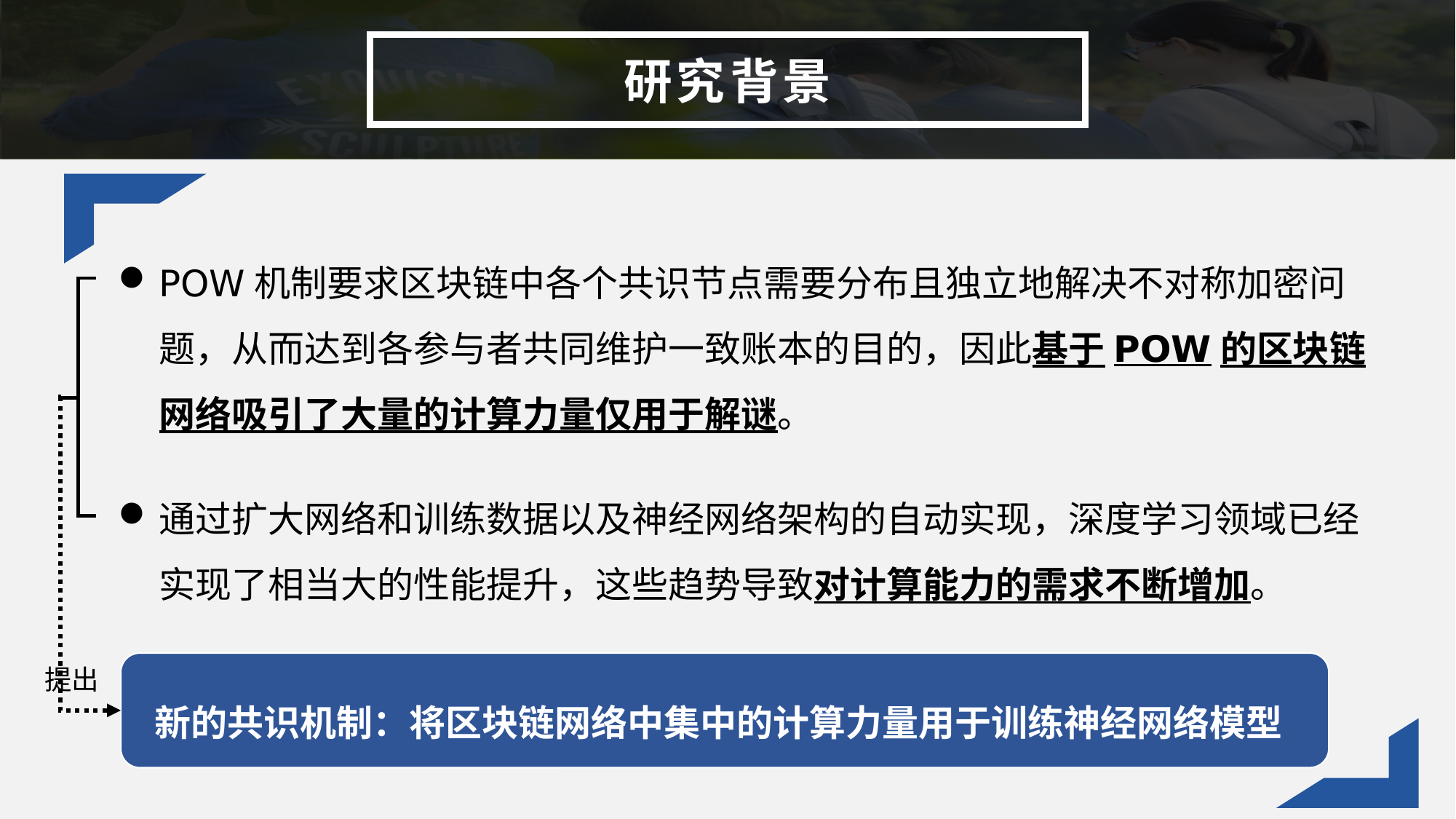

研究背景

POW机制要求区块链中各个共识节点需要分布且独立地解决不对称加密问题，从而达到各参与者共同维护一致账本的目的，因此基于POW的区块链网络吸引了大量的计算力量仅用于解谜。

通过扩大网络和训练数据以及神经网络架构的自动实现，深度学习领域已经实现了相当大的性能提升，这些趋势导致对计算能力的需求不断增加。

提出

新的共识机制：将区块链网络中集中的计算力量用于训练神经网络模型